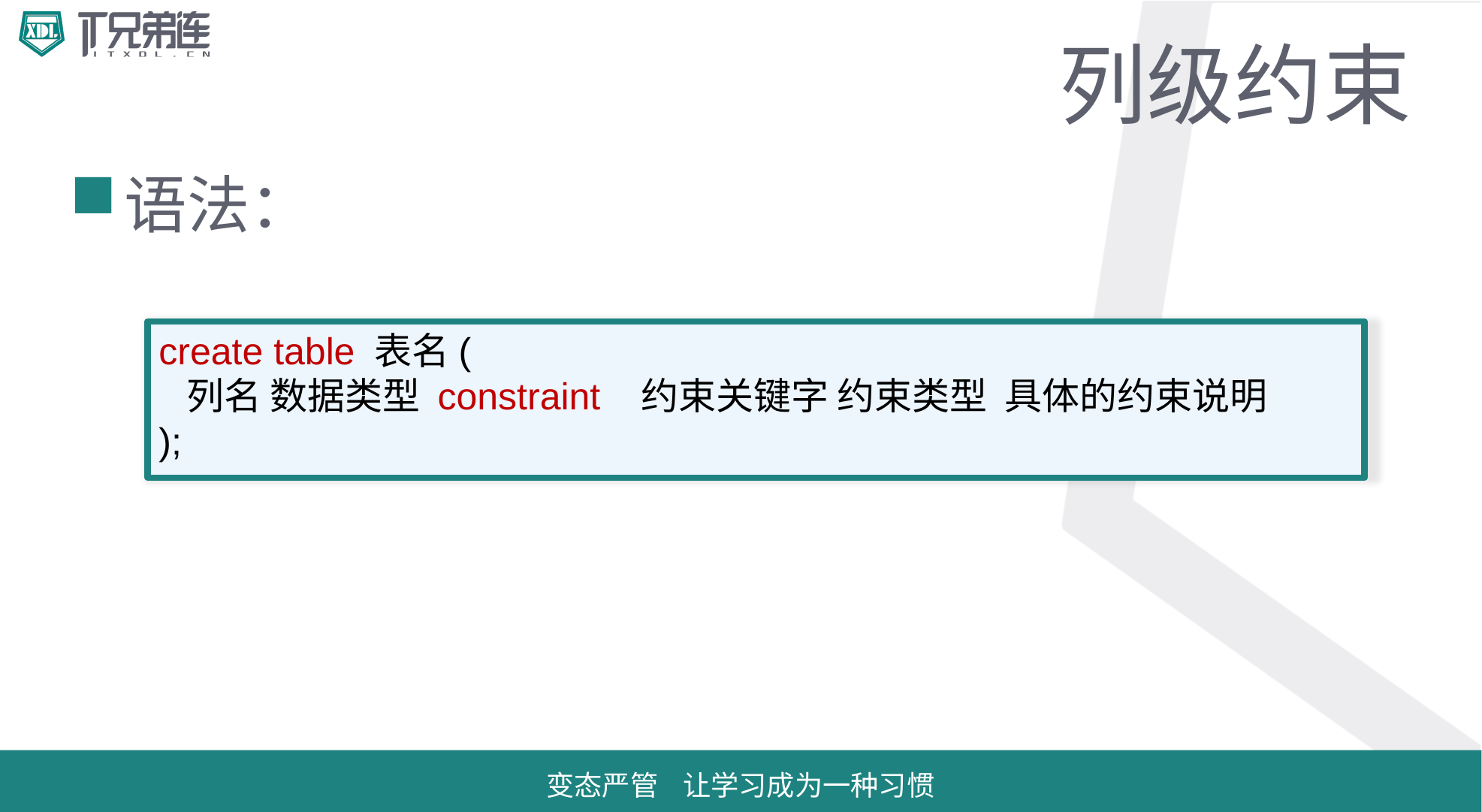

# 列级约束
语法：

create table 表名(
	列名 数据类型 constraint   约束关键字 约束类型  具体的约束说明
);